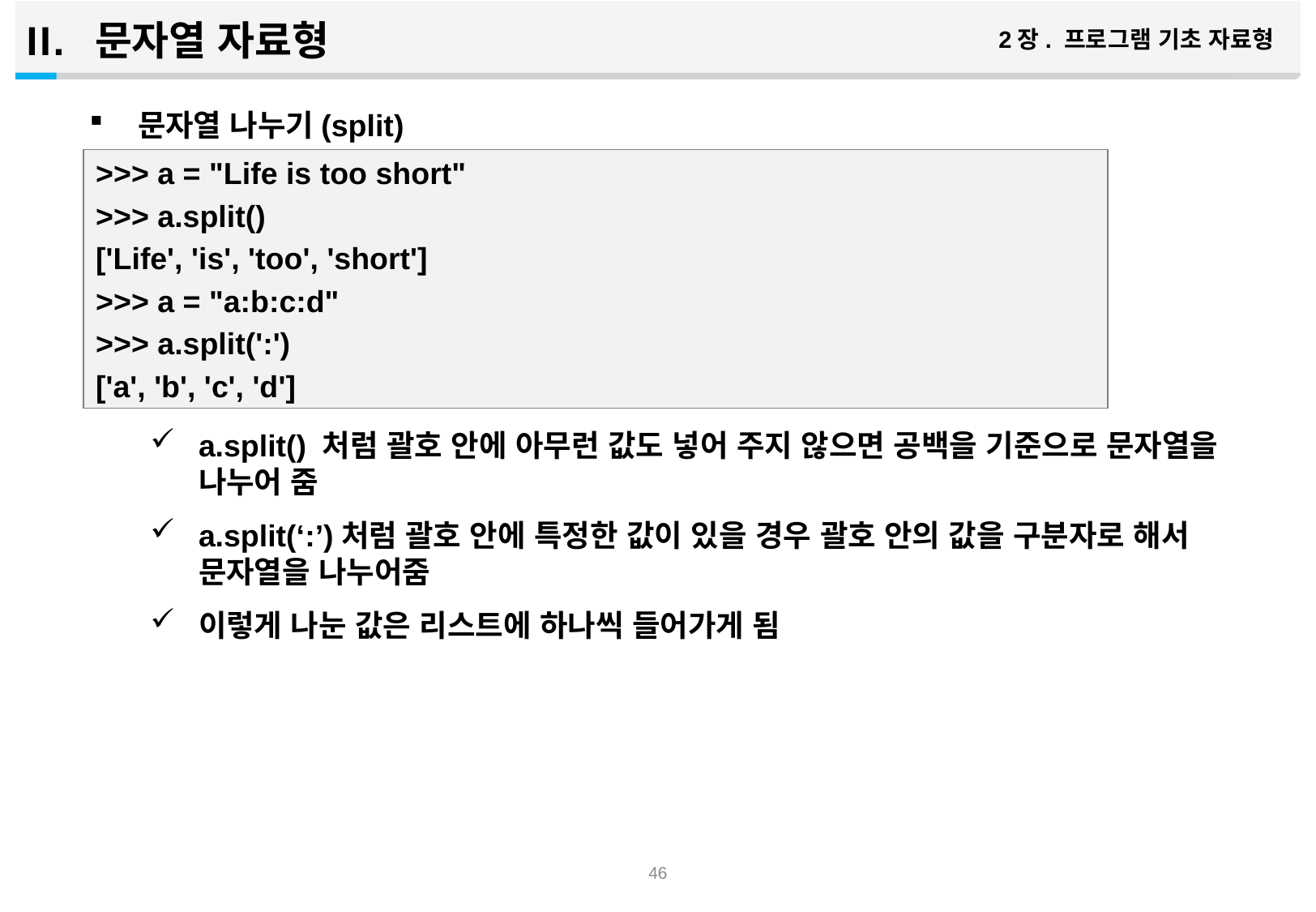

문자열 자료형
2장. 프로그램 기초 자료형
문자열 나누기(split)

a.split() 처럼 괄호 안에 아무런 값도 넣어 주지 않으면 공백을 기준으로 문자열을 나누어 줌
a.split(‘:’)처럼 괄호 안에 특정한 값이 있을 경우 괄호 안의 값을 구분자로 해서 문자열을 나누어줌
이렇게 나눈 값은 리스트에 하나씩 들어가게 됨
>>> a = "Life is too short"
>>> a.split()
['Life', 'is', 'too', 'short']
>>> a = "a:b:c:d"
>>> a.split(':')
['a', 'b', 'c', 'd']
46